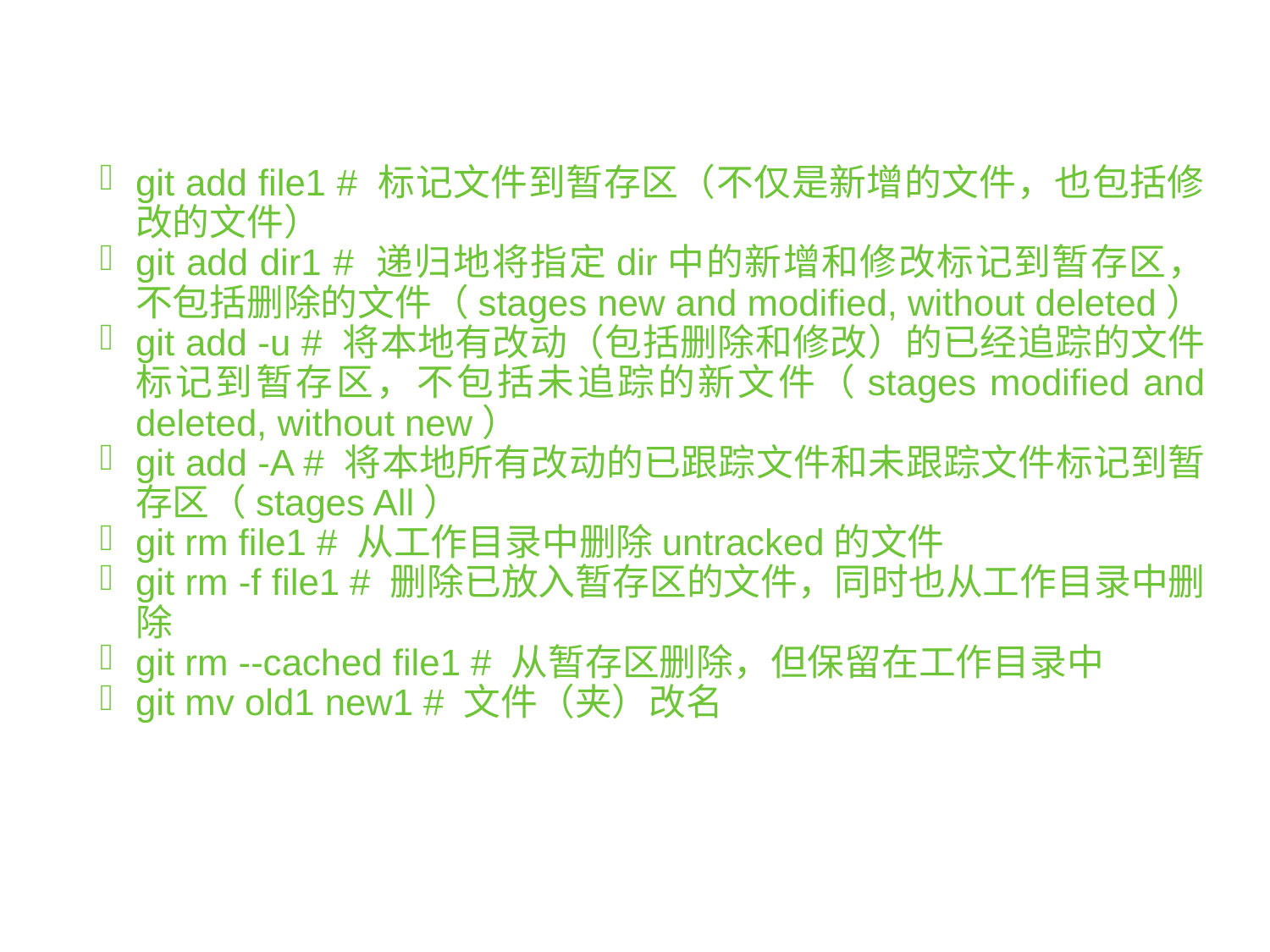

git add file1 # 标记文件到暂存区（不仅是新增的文件，也包括修改的文件）
git add dir1 # 递归地将指定dir中的新增和修改标记到暂存区，不包括删除的文件（stages new and modified, without deleted）
git add -u # 将本地有改动（包括删除和修改）的已经追踪的文件标记到暂存区，不包括未追踪的新文件（stages modified and deleted, without new）
git add -A # 将本地所有改动的已跟踪文件和未跟踪文件标记到暂存区（stages All）
git rm file1 # 从工作目录中删除untracked的文件
git rm -f file1 # 删除已放入暂存区的文件，同时也从工作目录中删除
git rm --cached file1 # 从暂存区删除，但保留在工作目录中
git mv old1 new1 # 文件（夹）改名